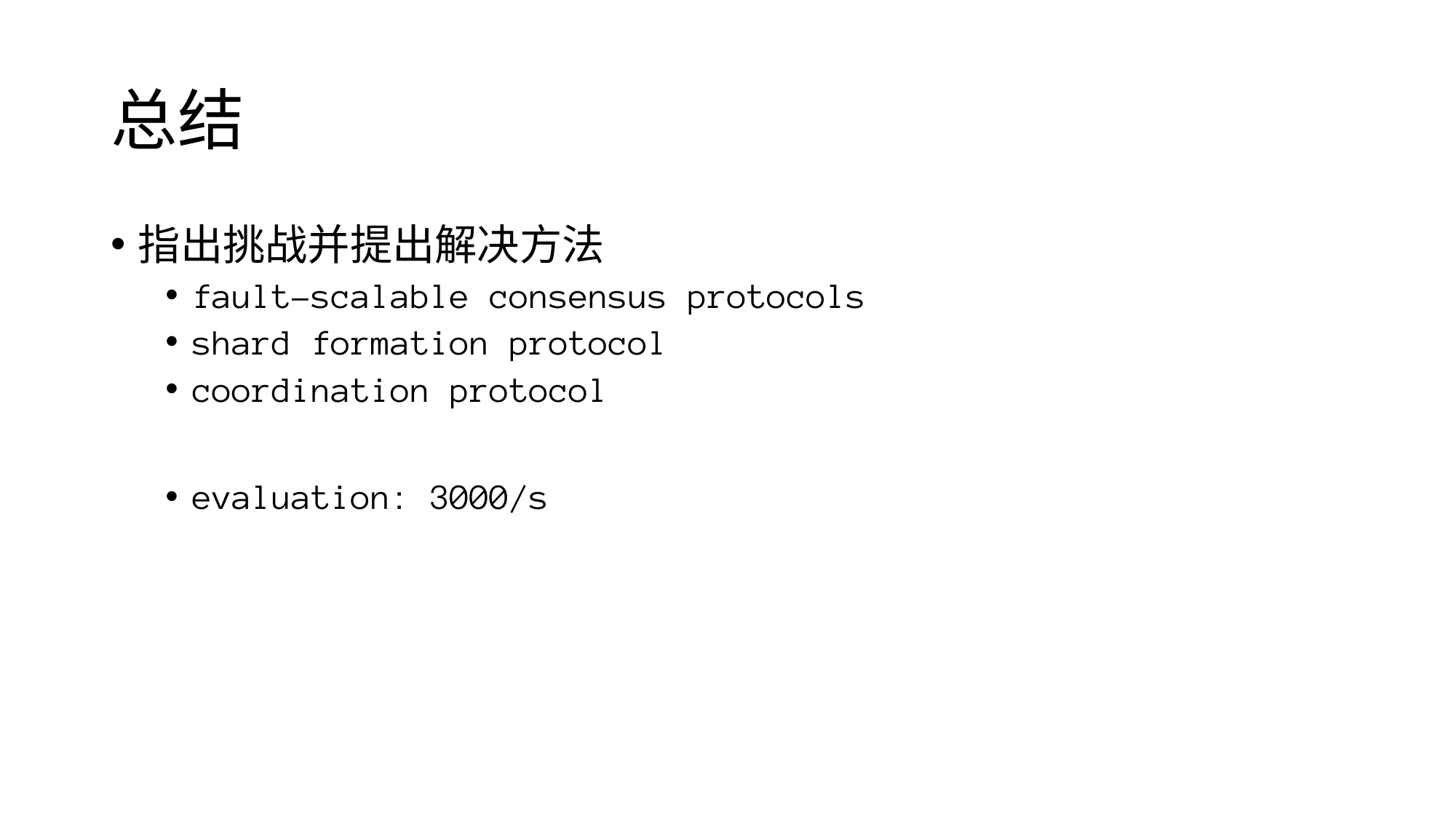

# 总结
指出挑战并提出解决方法
fault-scalable consensus protocols
shard formation protocol
coordination protocol

evaluation: 3000/s